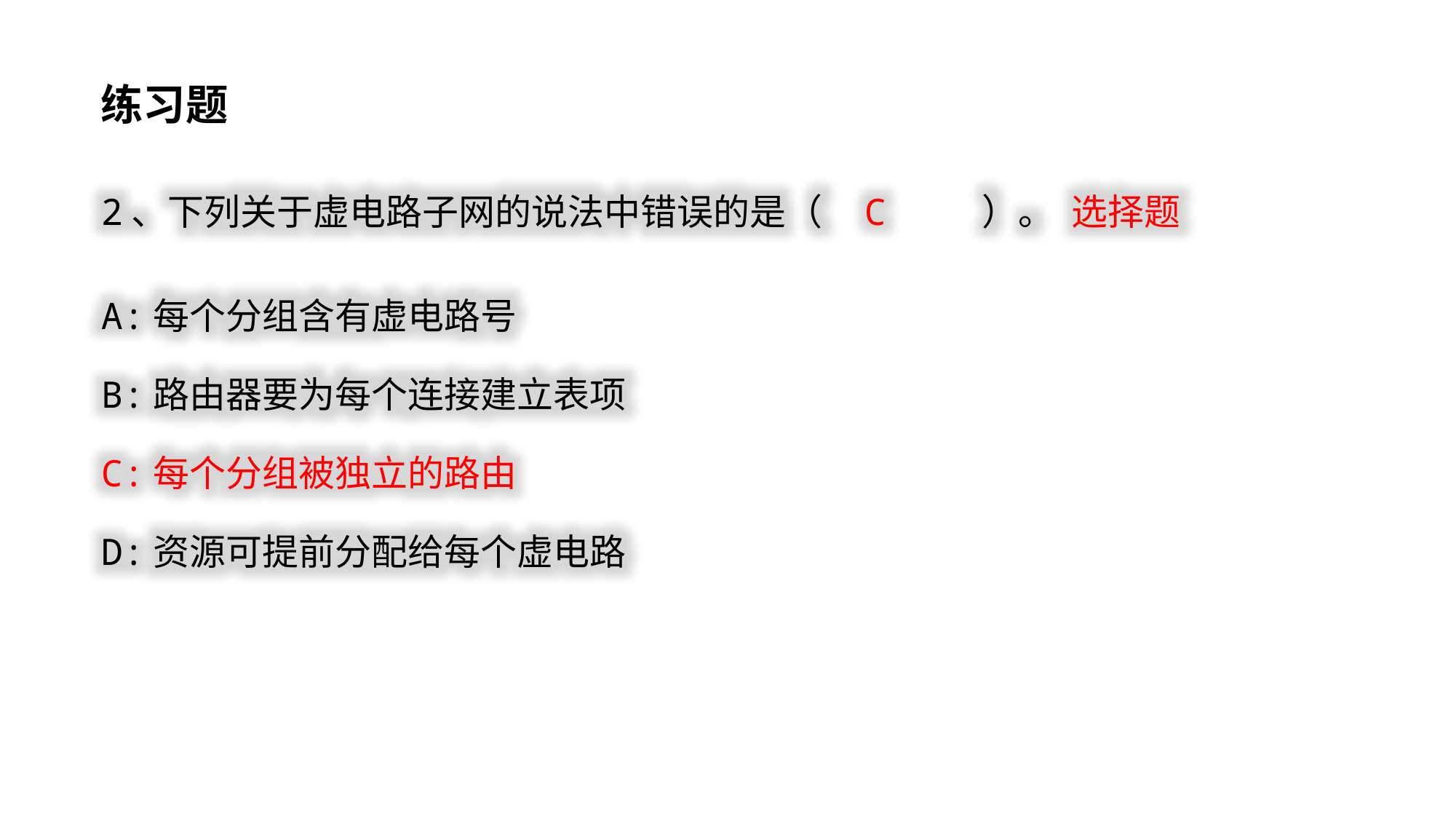

练习题
2、下列关于虚电路子网的说法中错误的是（    C    ）。  选择题

A:每个分组含有虚电路号

B:路由器要为每个连接建立表项

C:每个分组被独立的路由

D:资源可提前分配给每个虚电路